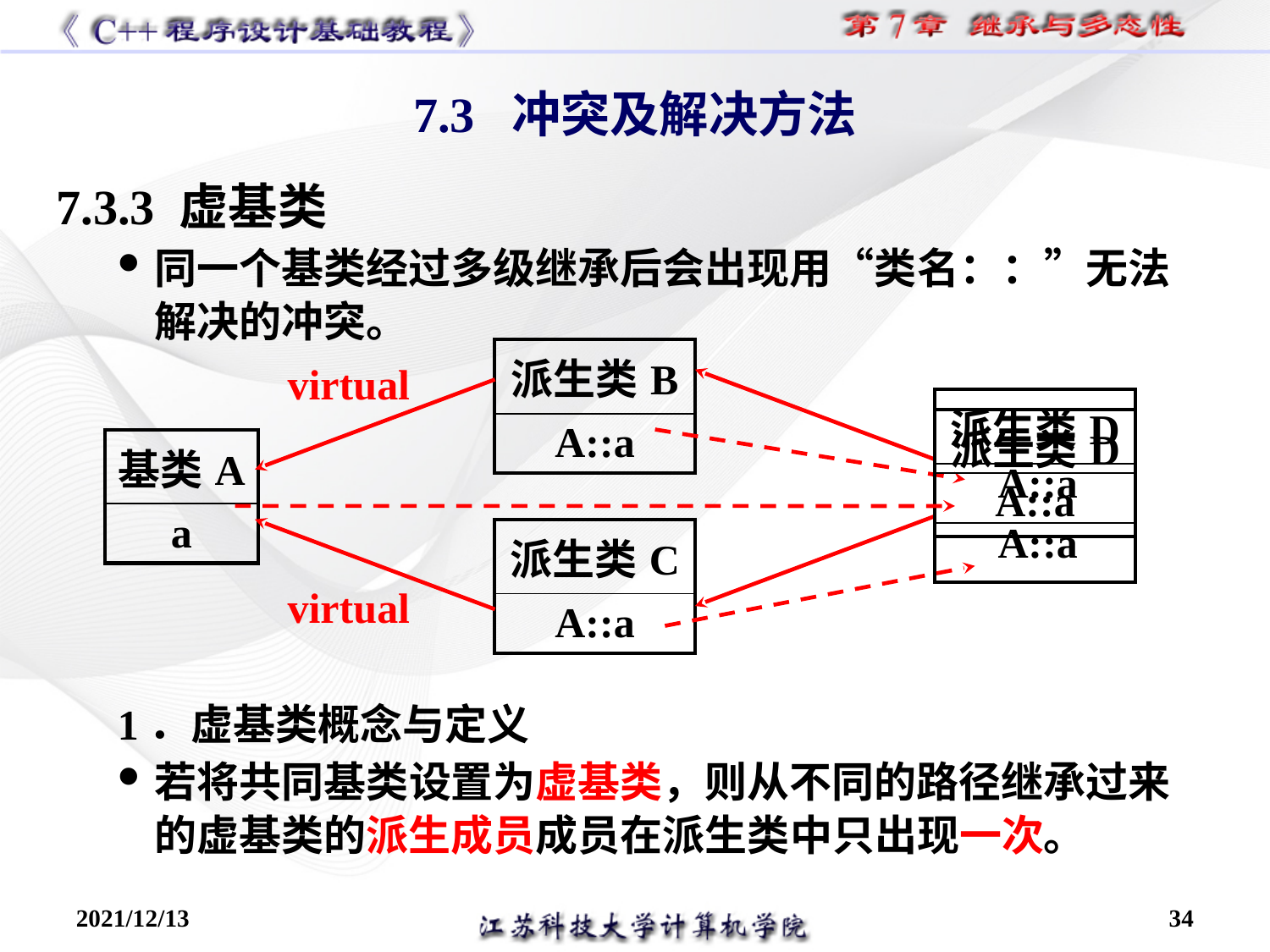

7.3.3 虚基类
同一个基类经过多级继承后会出现用“类名：：”无法解决的冲突。

1．虚基类概念与定义
若将共同基类设置为虚基类，则从不同的路径继承过来的虚基类的派生成员成员在派生类中只出现一次。
7.3  冲突及解决方法
| 派生类B |
| --- |
| A::a |
virtual

virtual

| 派生类D |
| --- |
|  |
|  |
| 派生类D |
| --- |
| A::a |
| 基类A |
| --- |
| a |

A::a

A::a

| 派生类C |
| --- |
| A::a |